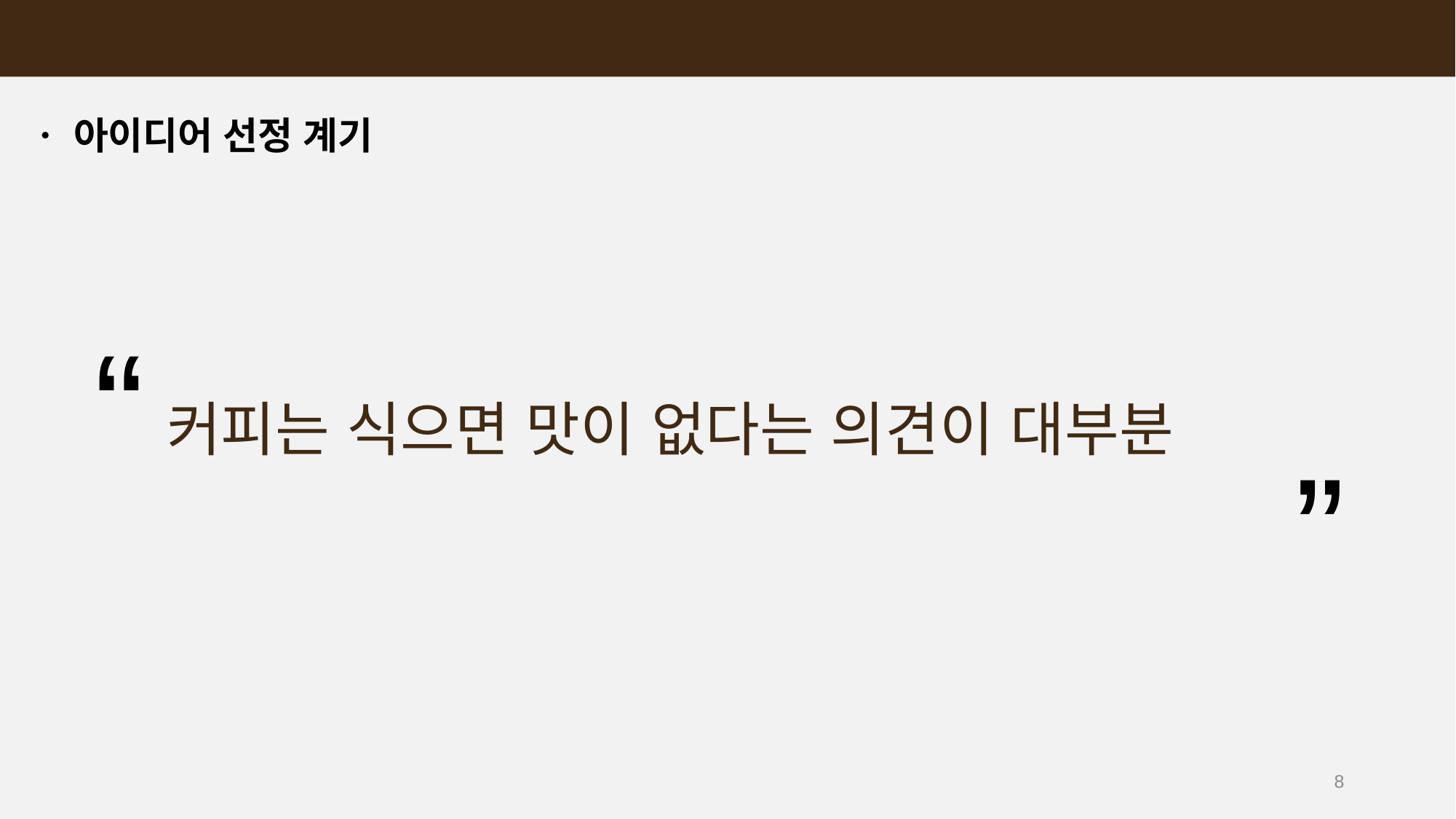

ㆍ 아이디어 선정 계기
“
커피는 식으면 맛이 없다는 의견이 대부분
”
8